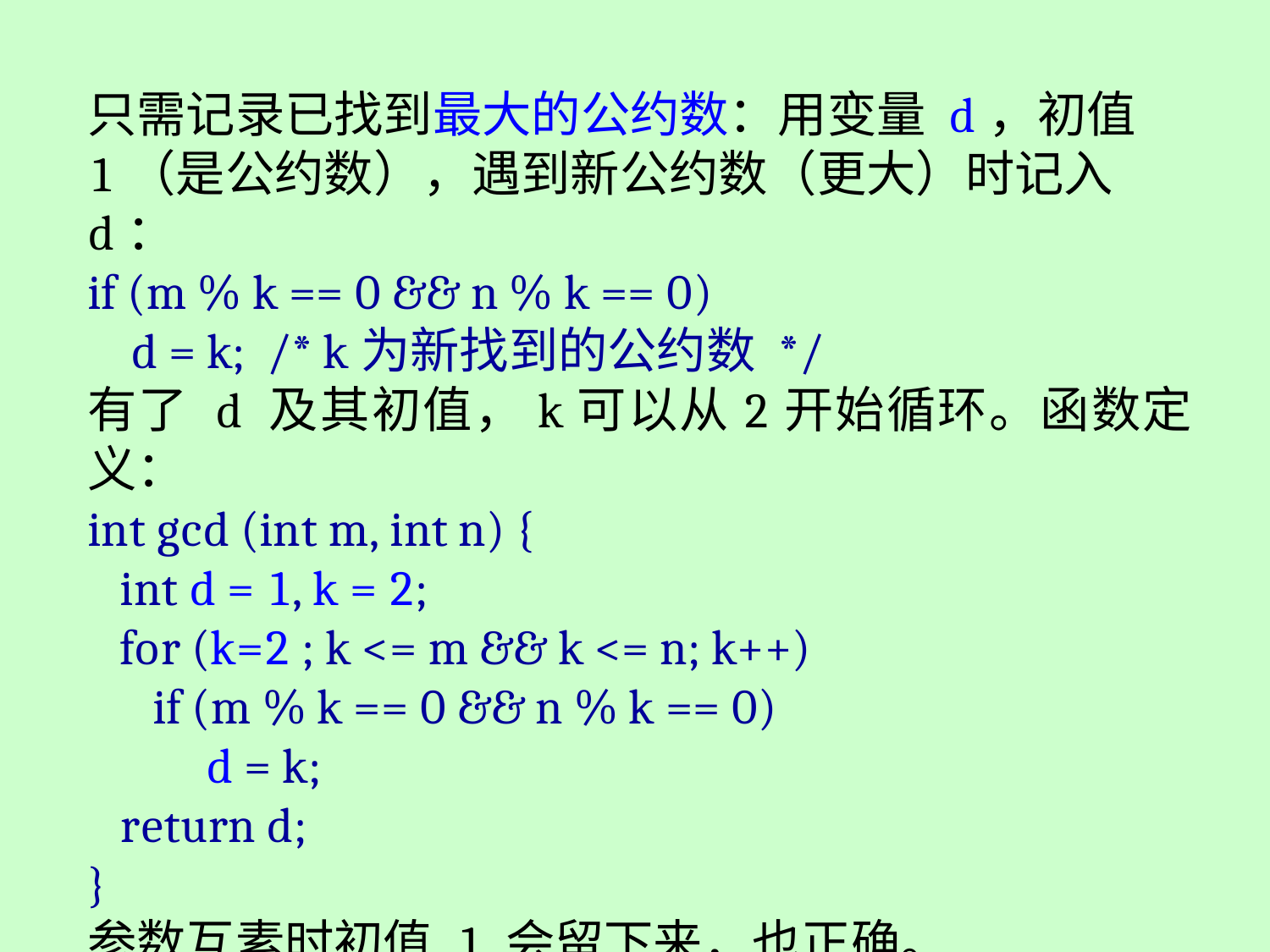

只需记录已找到最大的公约数：用变量 d，初值1（是公约数），遇到新公约数（更大）时记入d：
if (m % k == 0 && n % k == 0)
    d = k;  /* k为新找到的公约数 */
有了 d 及其初值，k可以从2开始循环。函数定义：
int gcd (int m, int n) {
   int d = 1, k = 2;
   for (k=2 ; k <= m && k <= n; k++)
      if (m % k == 0 && n % k == 0)
           d = k;
   return d;
}
参数互素时初值 1 会留下来，也正确。
101